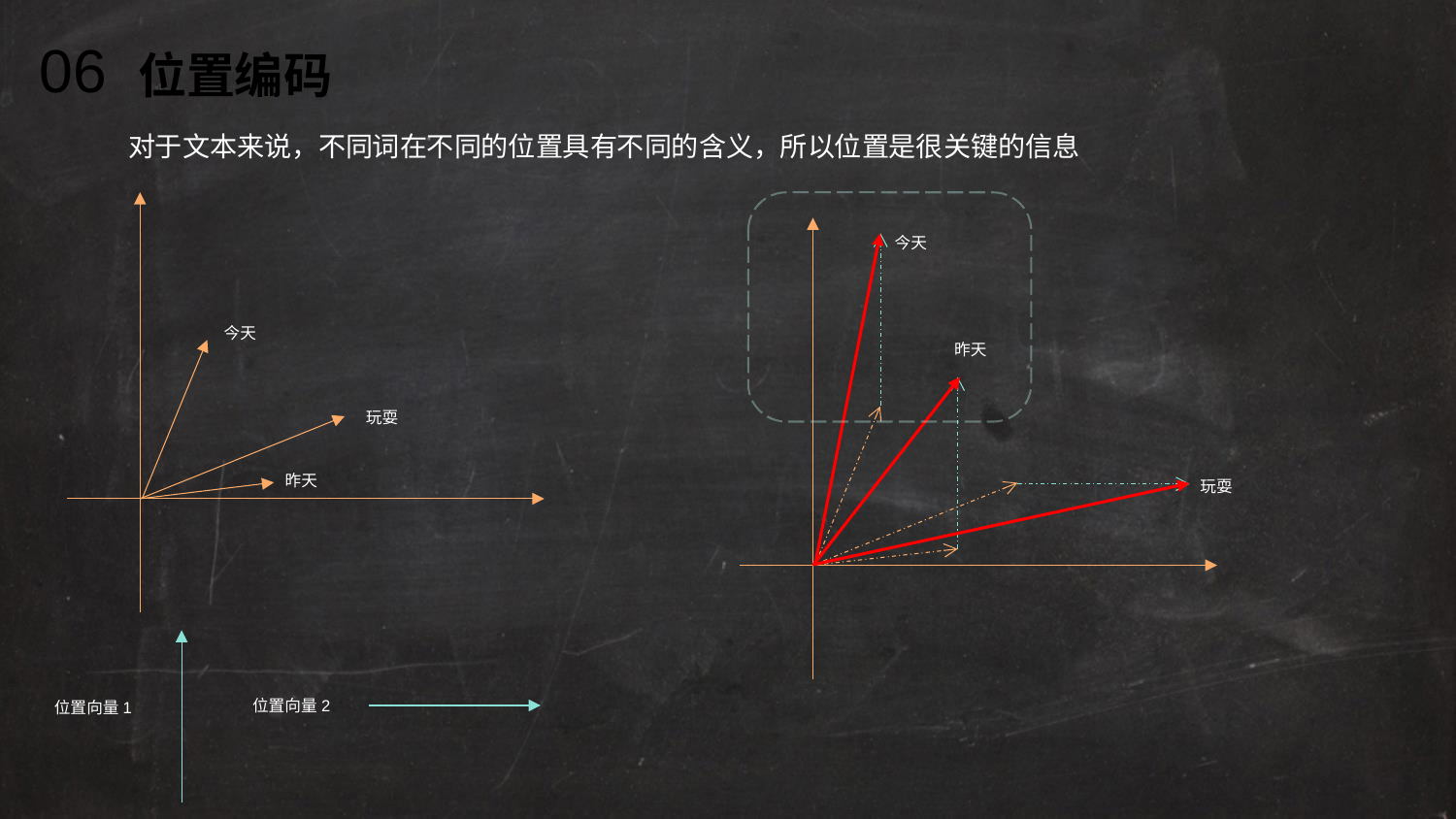

06
位置编码
对于文本来说，不同词在不同的位置具有不同的含义，所以位置是很关键的信息
今天
玩耍
昨天

今天
昨天
玩耍
位置向量2
位置向量1